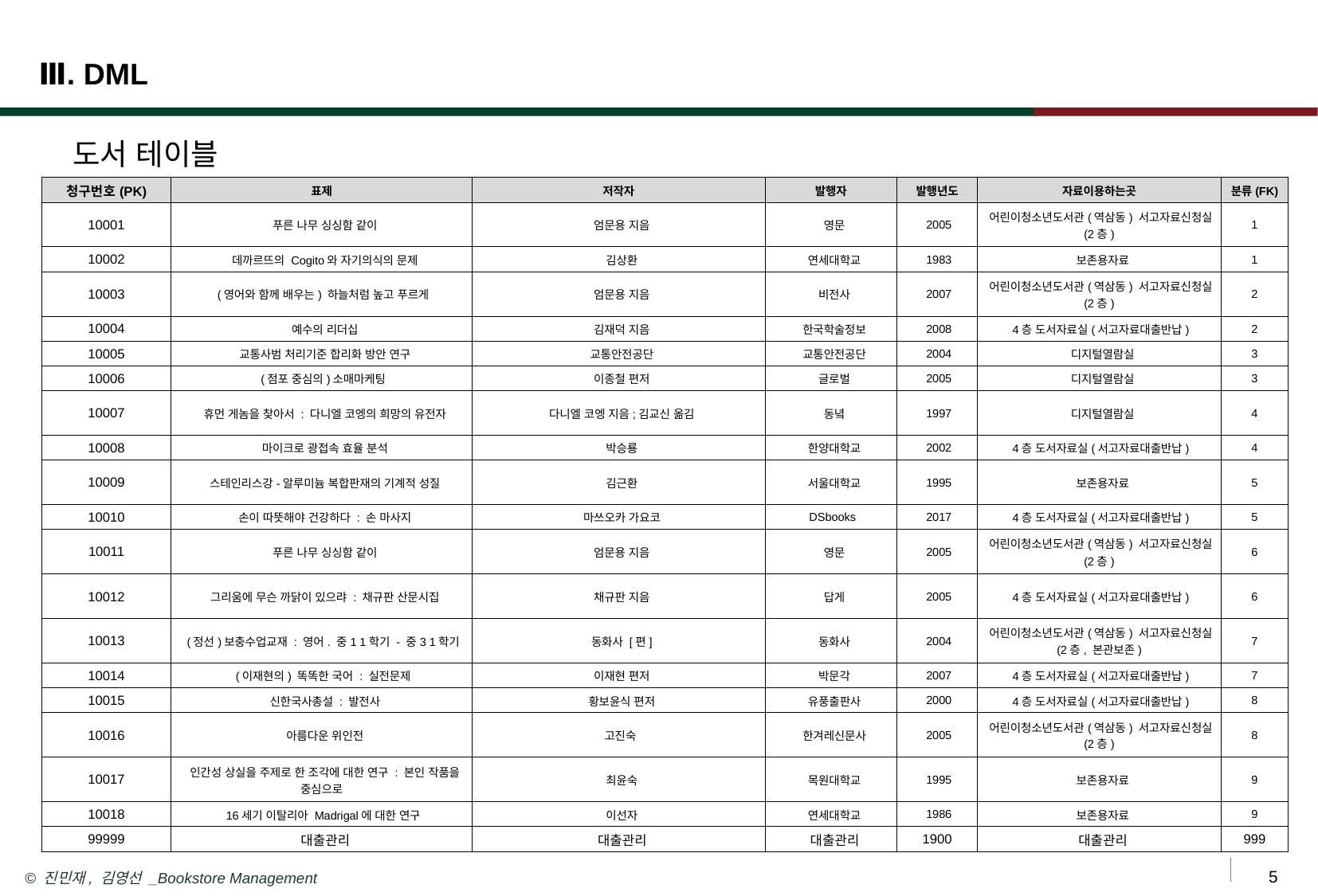

# Ⅲ. DML
도서 테이블
| 청구번호(PK) | 표제 | 저작자 | 발행자 | 발행년도 | 자료이용하는곳 | 분류(FK) |
| --- | --- | --- | --- | --- | --- | --- |
| 10001 | 푸른 나무 싱싱함 같이 | 엄문용 지음 | 영문 | 2005 | 어린이청소년도서관(역삼동) 서고자료신청실(2층) | 1 |
| 10002 | 데까르뜨의 Cogito와 자기의식의 문제 | 김상환 | 연세대학교 | 1983 | 보존용자료 | 1 |
| 10003 | (영어와 함께 배우는) 하늘처럼 높고 푸르게 | 엄문용 지음 | 비전사 | 2007 | 어린이청소년도서관(역삼동) 서고자료신청실(2층) | 2 |
| 10004 | 예수의 리더십 | 김재덕 지음 | 한국학술정보 | 2008 | 4층 도서자료실(서고자료대출반납) | 2 |
| 10005 | 교통사범 처리기준 합리화 방안 연구 | 교통안전공단 | 교통안전공단 | 2004 | 디지털열람실 | 3 |
| 10006 | (점포 중심의)소매마케팅 | 이종철 편저 | 글로벌 | 2005 | 디지털열람실 | 3 |
| 10007 | 휴먼 게놈을 찾아서 : 다니엘 코엥의 희망의 유전자 | 다니엘 코엥 지음;김교신 옮김 | 동녘 | 1997 | 디지털열람실 | 4 |
| 10008 | 마이크로 광접속 효율 분석 | 박승룡 | 한양대학교 | 2002 | 4층 도서자료실(서고자료대출반납) | 4 |
| 10009 | 스테인리스강-알루미늄 복합판재의 기계적 성질 | 김근환 | 서울대학교 | 1995 | 보존용자료 | 5 |
| 10010 | 손이 따뜻해야 건강하다 : 손 마사지 | 마쓰오카 가요코 | DSbooks | 2017 | 4층 도서자료실(서고자료대출반납) | 5 |
| 10011 | 푸른 나무 싱싱함 같이 | 엄문용 지음 | 영문 | 2005 | 어린이청소년도서관(역삼동) 서고자료신청실(2층) | 6 |
| 10012 | 그리움에 무슨 까닭이 있으랴 : 채규판 산문시집 | 채규판 지음 | 답게 | 2005 | 4층 도서자료실(서고자료대출반납) | 6 |
| 10013 | (정선)보충수업교재 : 영어. 중1 1학기 - 중3 1학기 | 동화사 [편] | 동화사 | 2004 | 어린이청소년도서관(역삼동) 서고자료신청실(2층, 본관보존) | 7 |
| 10014 | (이재현의) 똑똑한 국어 : 실전문제 | 이재현 편저 | 박문각 | 2007 | 4층 도서자료실(서고자료대출반납) | 7 |
| 10015 | 신한국사총설 : 발전사 | 황보윤식 편저 | 유풍출판사 | 2000 | 4층 도서자료실(서고자료대출반납) | 8 |
| 10016 | 아름다운 위인전 | 고진숙 | 한겨레신문사 | 2005 | 어린이청소년도서관(역삼동) 서고자료신청실(2층) | 8 |
| 10017 | 인간성 상실을 주제로 한 조각에 대한 연구 : 본인 작품을 중심으로 | 최윤숙 | 목원대학교 | 1995 | 보존용자료 | 9 |
| 10018 | 16세기 이탈리아 Madrigal에 대한 연구 | 이선자 | 연세대학교 | 1986 | 보존용자료 | 9 |
| 99999 | 대출관리 | 대출관리 | 대출관리 | 1900 | 대출관리 | 999 |
5